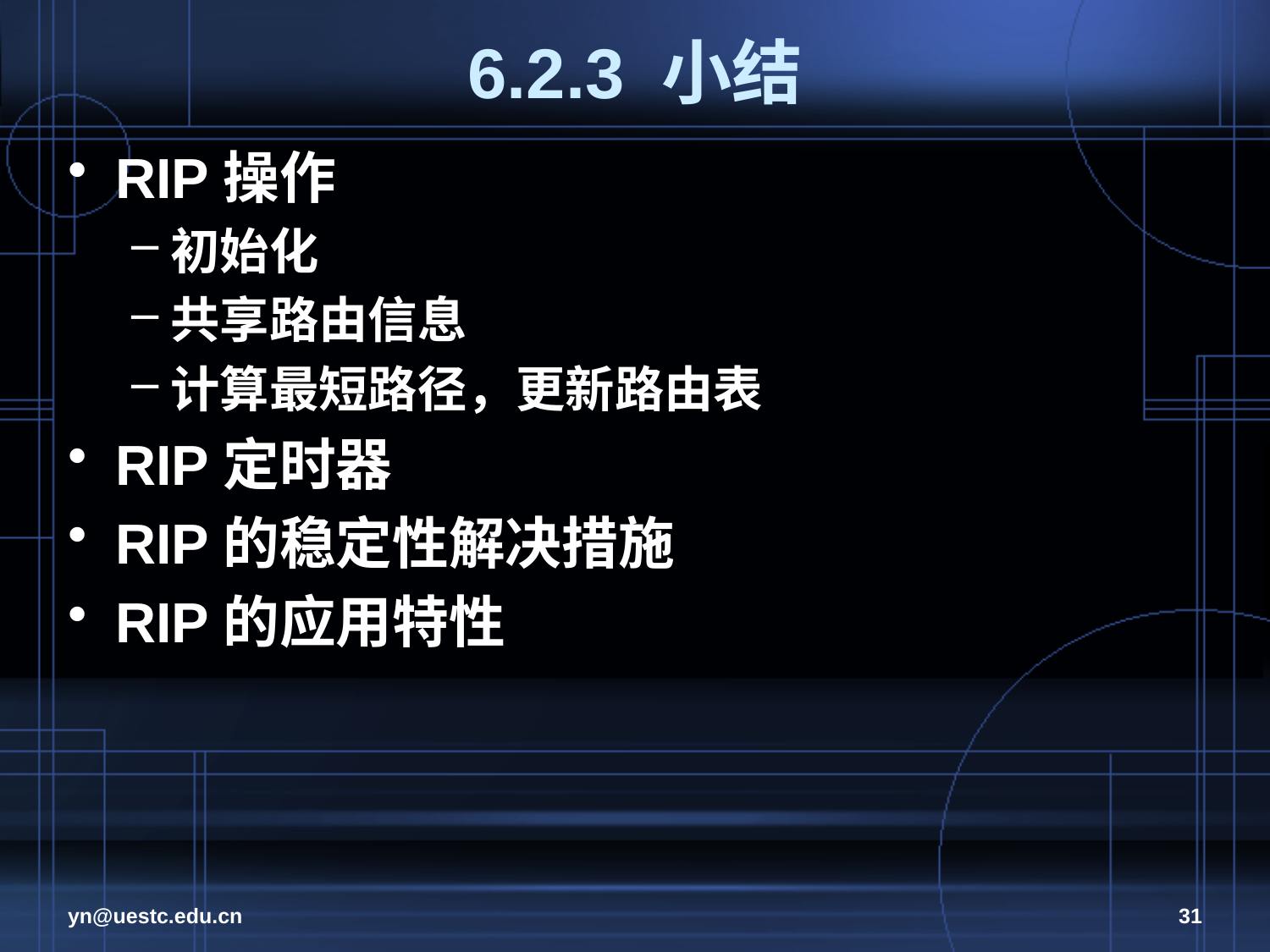

# 6.2.3 小结
RIP操作
初始化
共享路由信息
计算最短路径，更新路由表
RIP定时器
RIP的稳定性解决措施
RIP的应用特性
yn@uestc.edu.cn
31